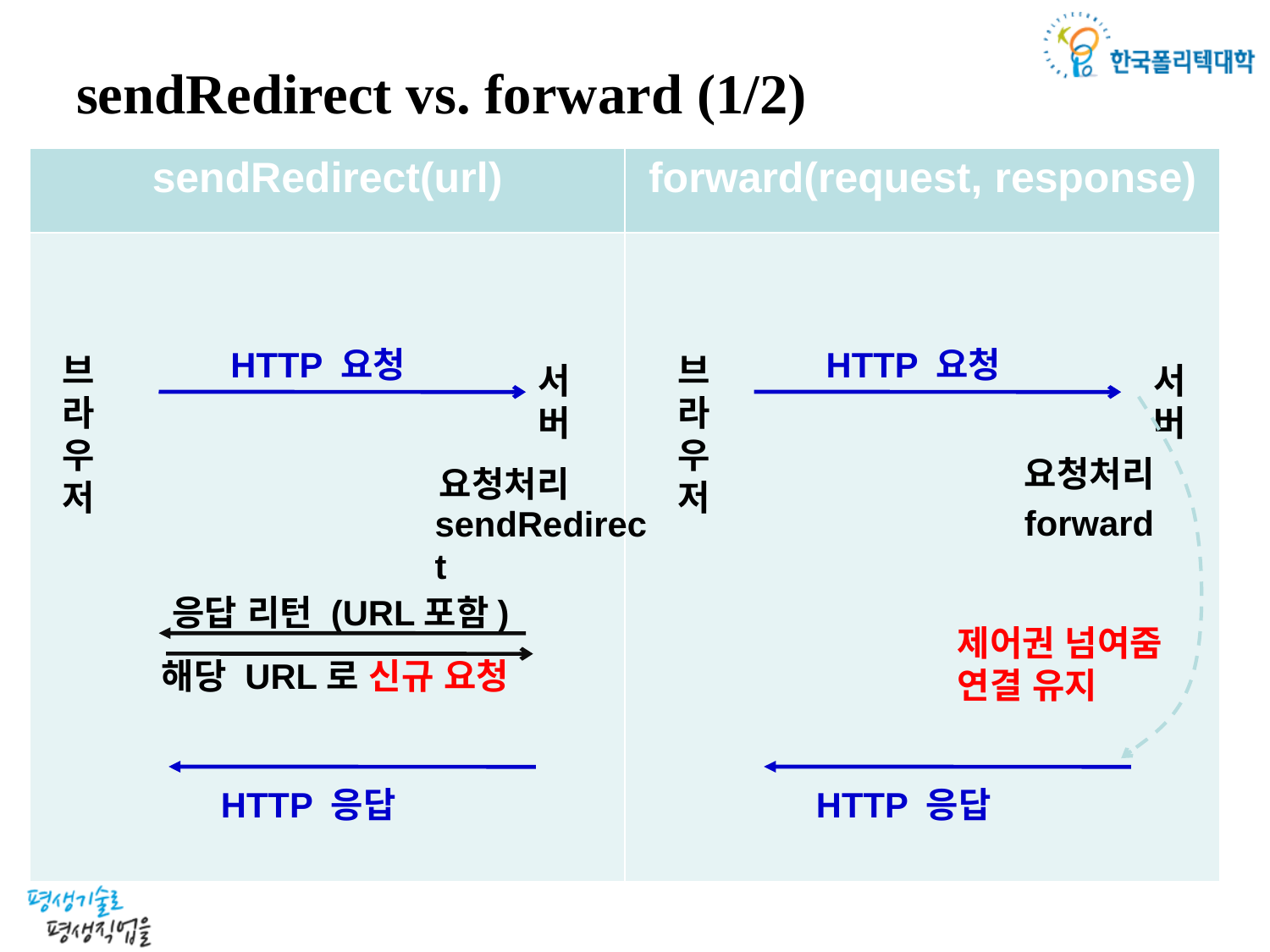

# sendRedirect vs. forward (1/2)
| sendRedirect(url) | forward(request, response) |
| --- | --- |
|  |  |
HTTP 요청
HTTP 요청
브라우저
브라우저
서버
서버

요청처리
요청처리
forward
sendRedirect
응답 리턴 (URL포함)
제어권 넘여줌
연결 유지
해당 URL로 신규 요청
HTTP 응답
HTTP 응답